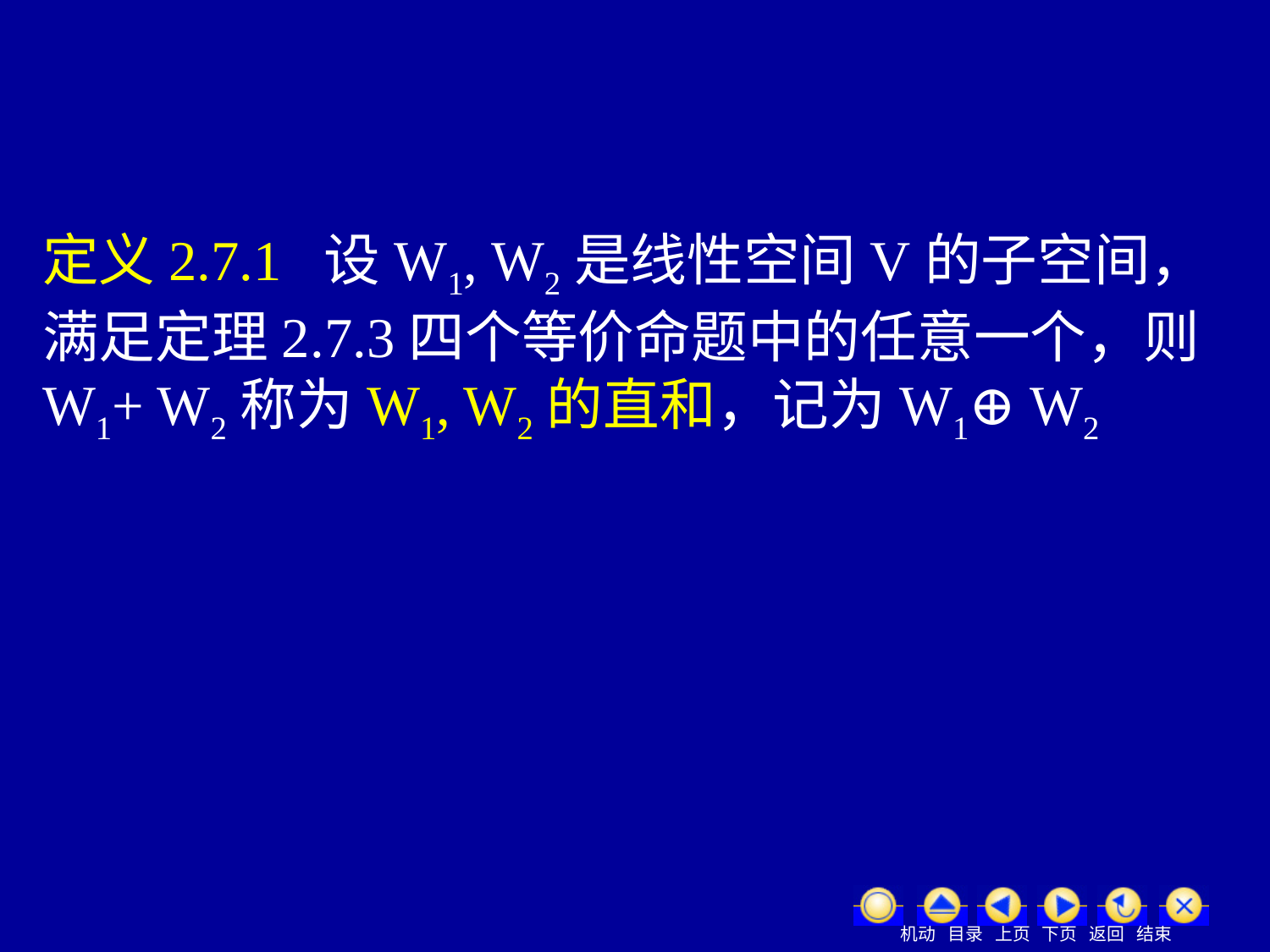

定义2.7.1  设W1, W2是线性空间V的子空间，满足定理2.7.3四个等价命题中的任意一个，则 W1+ W2称为W1, W2的直和，记为W1⊕ W2